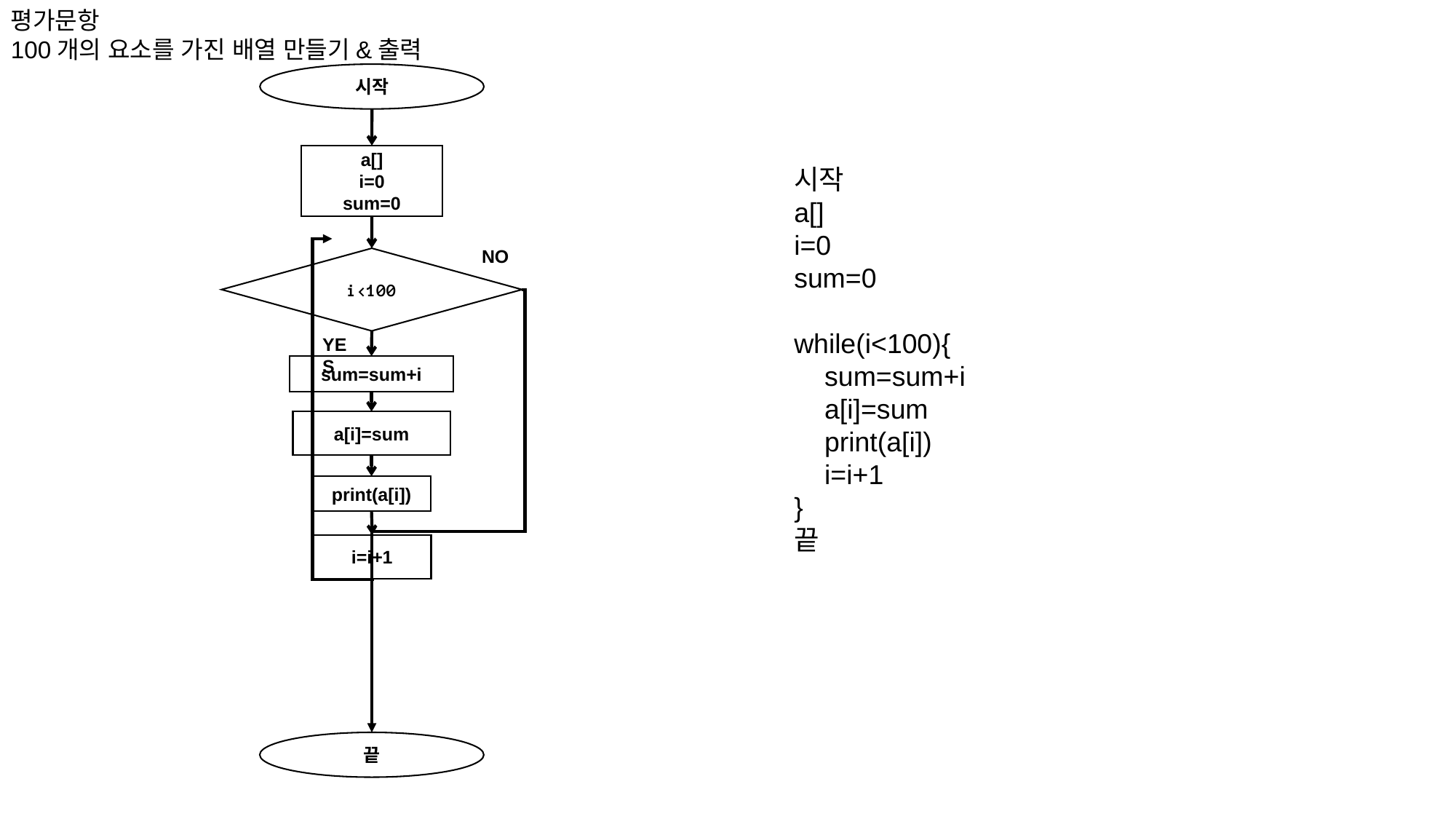

평가문항
100개의 요소를 가진 배열 만들기&출력
시작
a[]
i=0
sum=0
시작
a[]
i=0
sum=0
while(i<100){
    sum=sum+i
    a[i]=sum
    print(a[i])
    i=i+1
}
끝
NO
i<100
YES
sum=sum+i
a[i]=sum
print(a[i])
i=i+1
끝